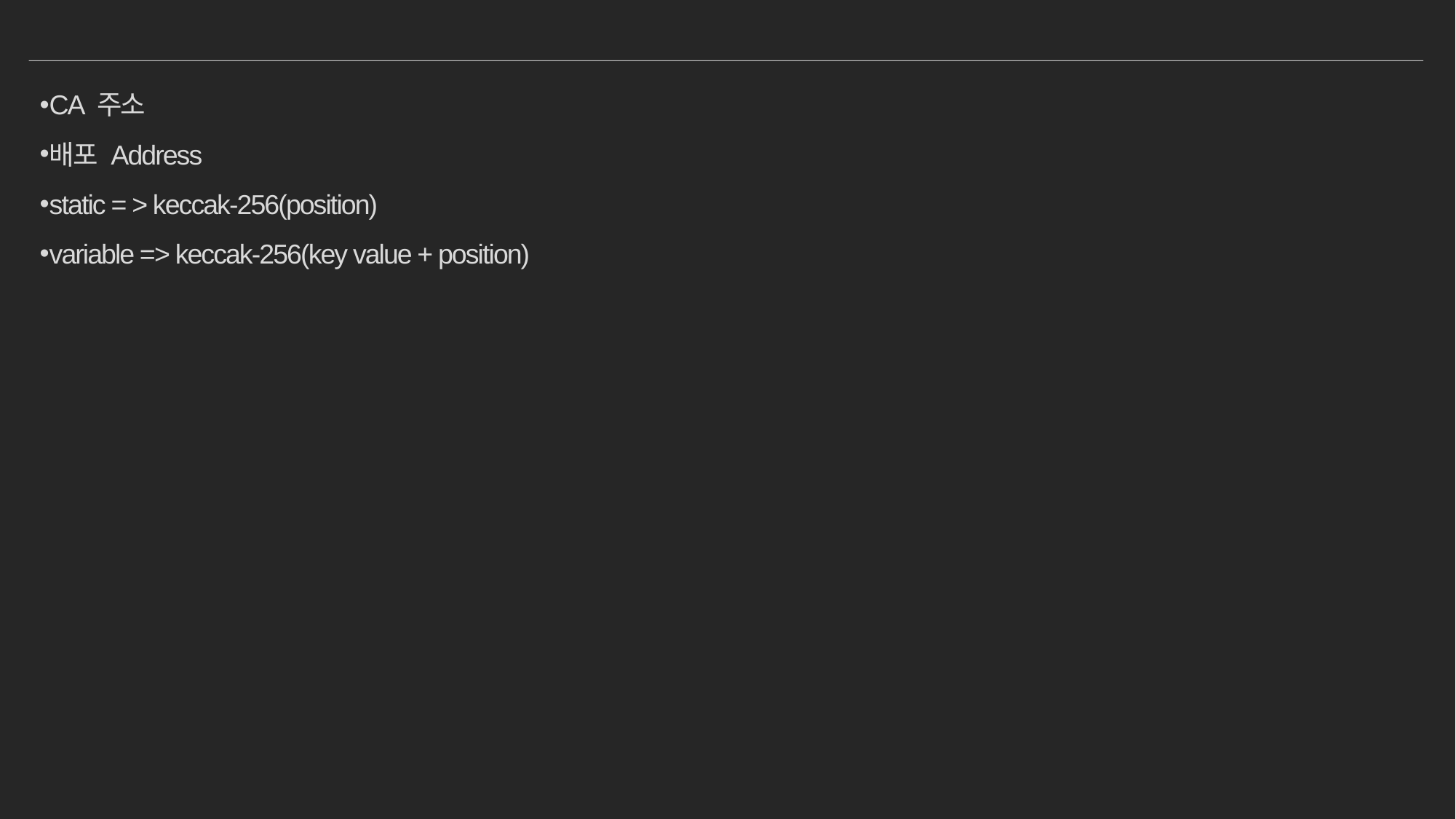

#
CA 주소
배포 Address
static = > keccak-256(position)
variable => keccak-256(key value + position)